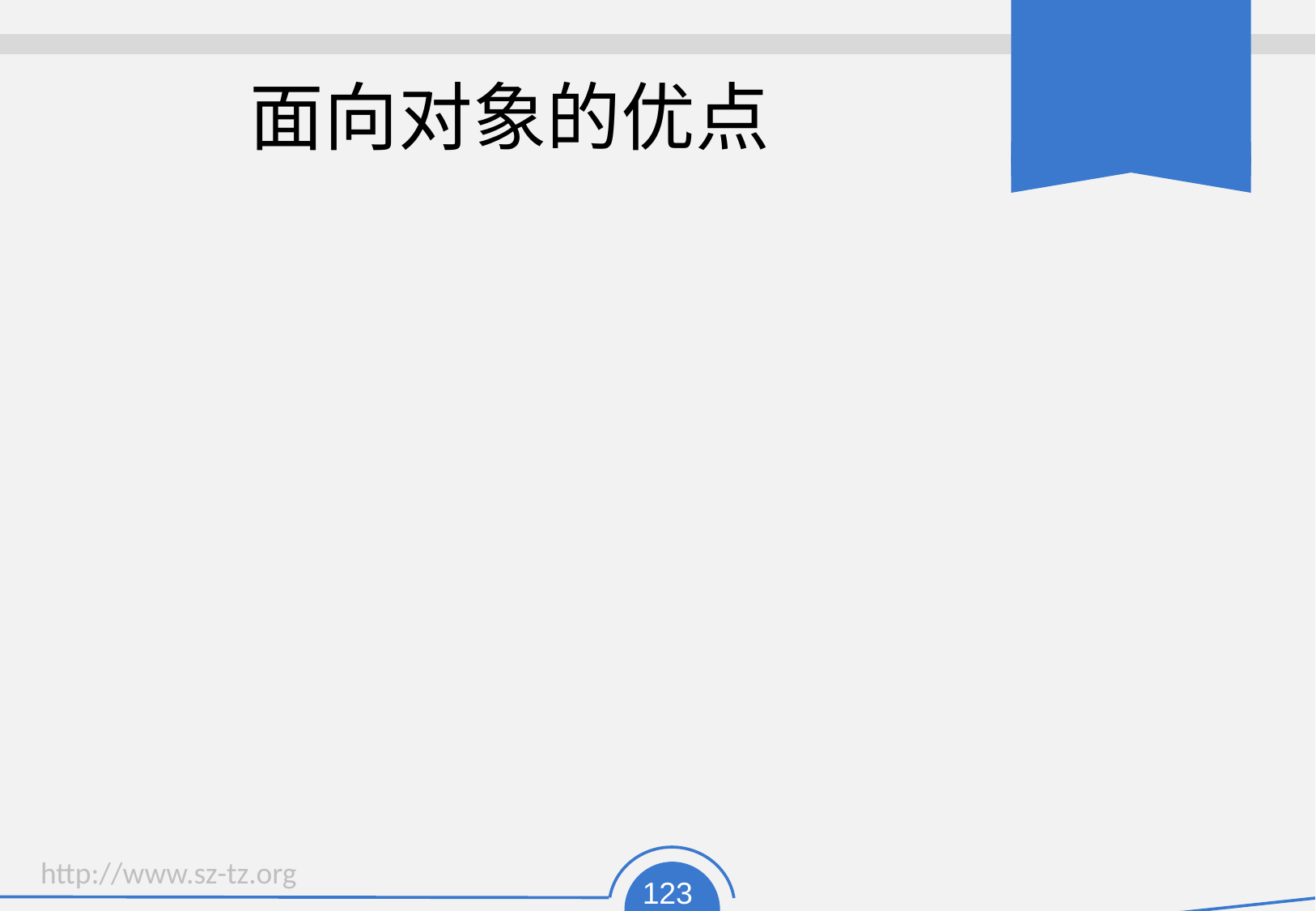

# 面向对象的优点

首先，面向对象符合人类看待事物的一般规律。
      对象的方法的实现细节是屏蔽的，只有对象方法的实现者了解细节。

   注意区分：对象（本身）、对象的实现者、对象的调用者。
    分析对象主要从方法开始。
    我们通过类来看待对象，类是对象的抽象。